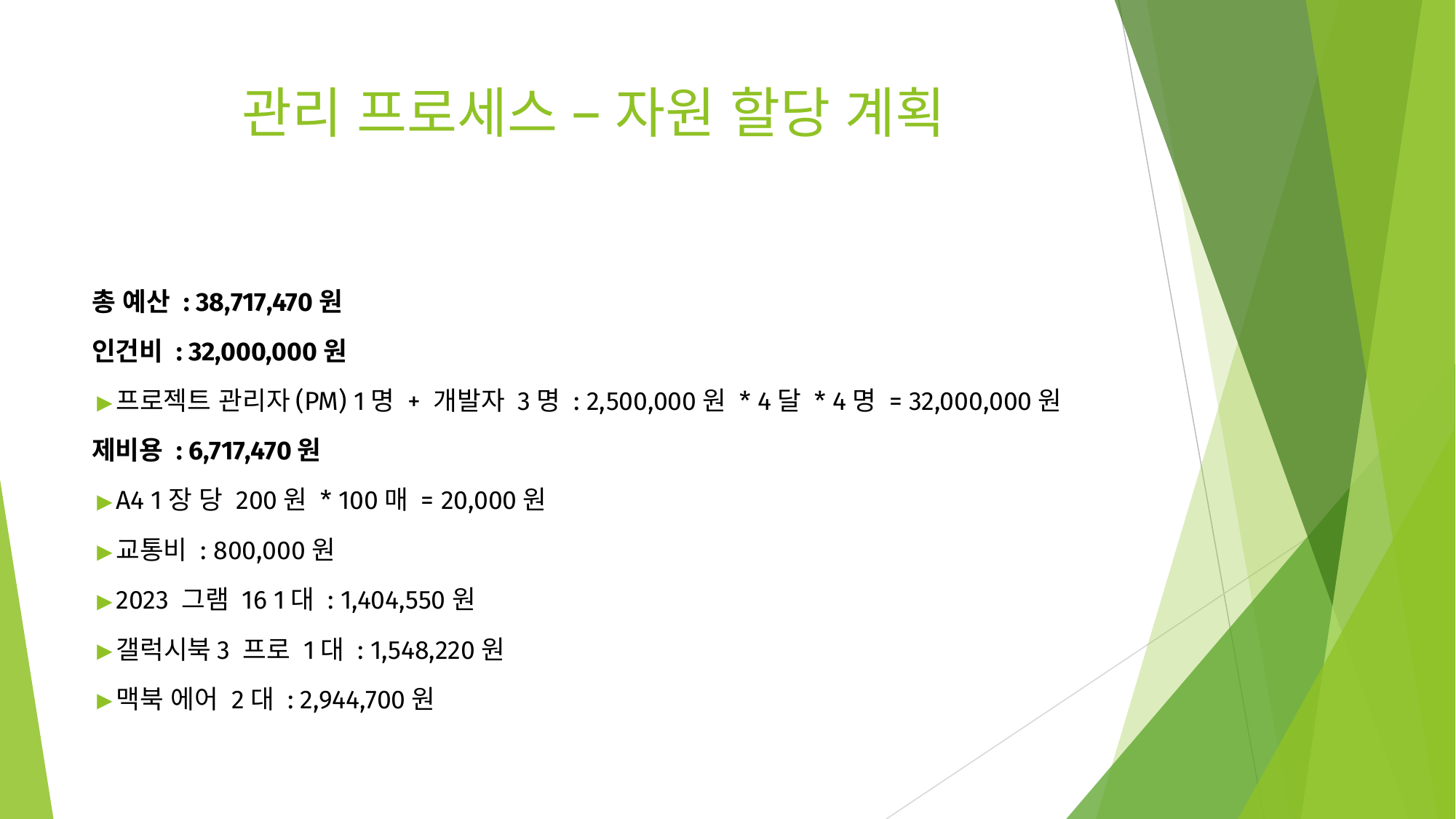

# 관리 프로세스 – 자원 할당 계획
총 예산 : 38,717,470원
인건비 : 32,000,000원
프로젝트 관리자(PM) 1명 + 개발자 3명 : 2,500,000원 * 4달 * 4명 = 32,000,000원
제비용 : 6,717,470원
A4 1장 당 200원 * 100매 = 20,000원
교통비 : 800,000원
2023 그램 16 1대 : 1,404,550원
갤럭시북3 프로 1대 : 1,548,220원
맥북 에어 2대 : 2,944,700원